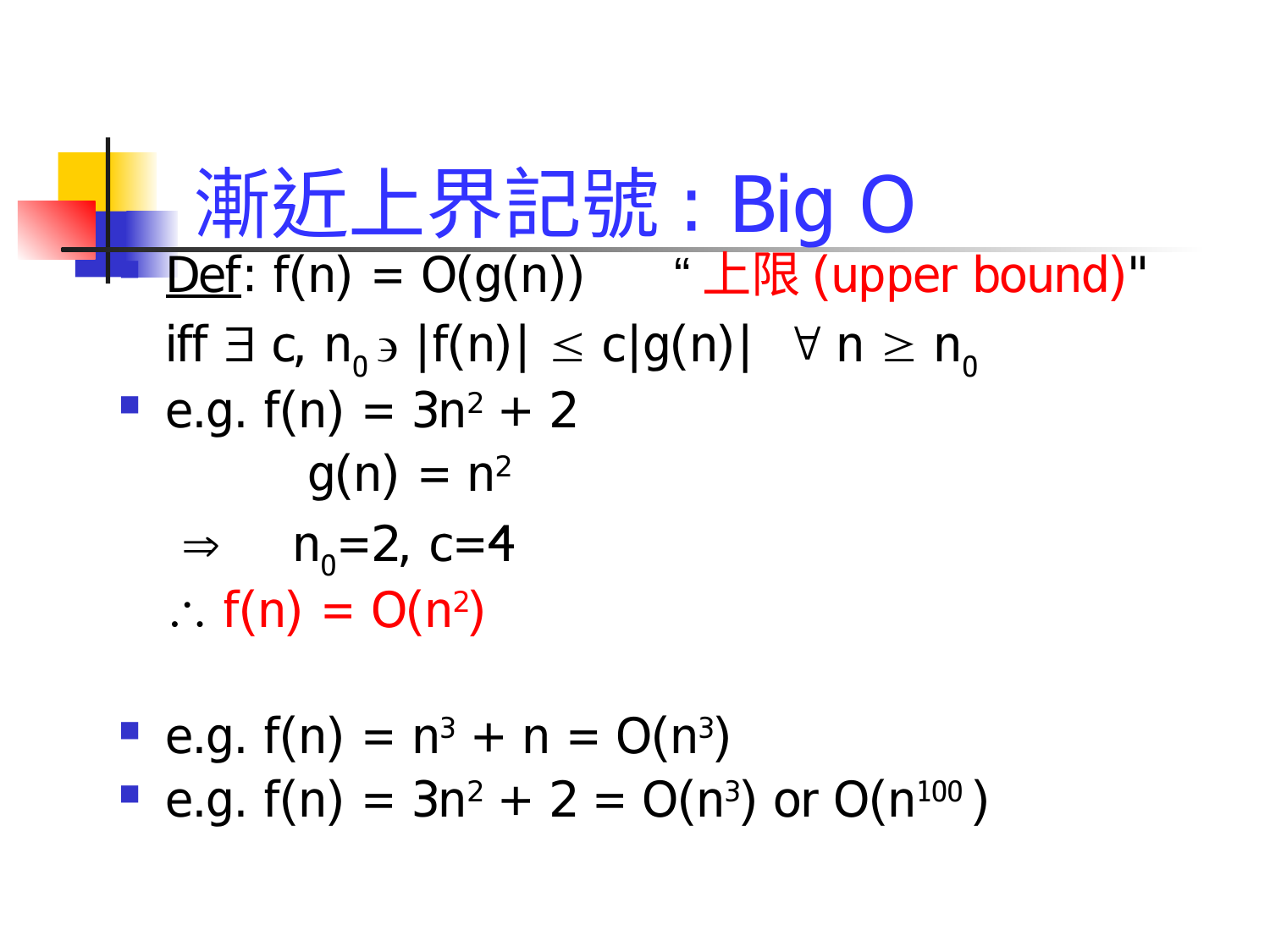

#
漸近上界記號: Big O
Def: f(n) = O(g(n))	“上限(upper bound)"
	iff ∃ c, n0 ∋ |f(n)| ≤ c|g(n)|  ∀ n ≥ n0
e.g. f(n) = 3n2 + 2
		 g(n) = n2
	 ⇒	n0=2, c=4
	∴ f(n) = O(n2)

e.g. f(n) = n3 + n = O(n3)
e.g. f(n) = 3n2 + 2 = O(n3) or O(n100 )